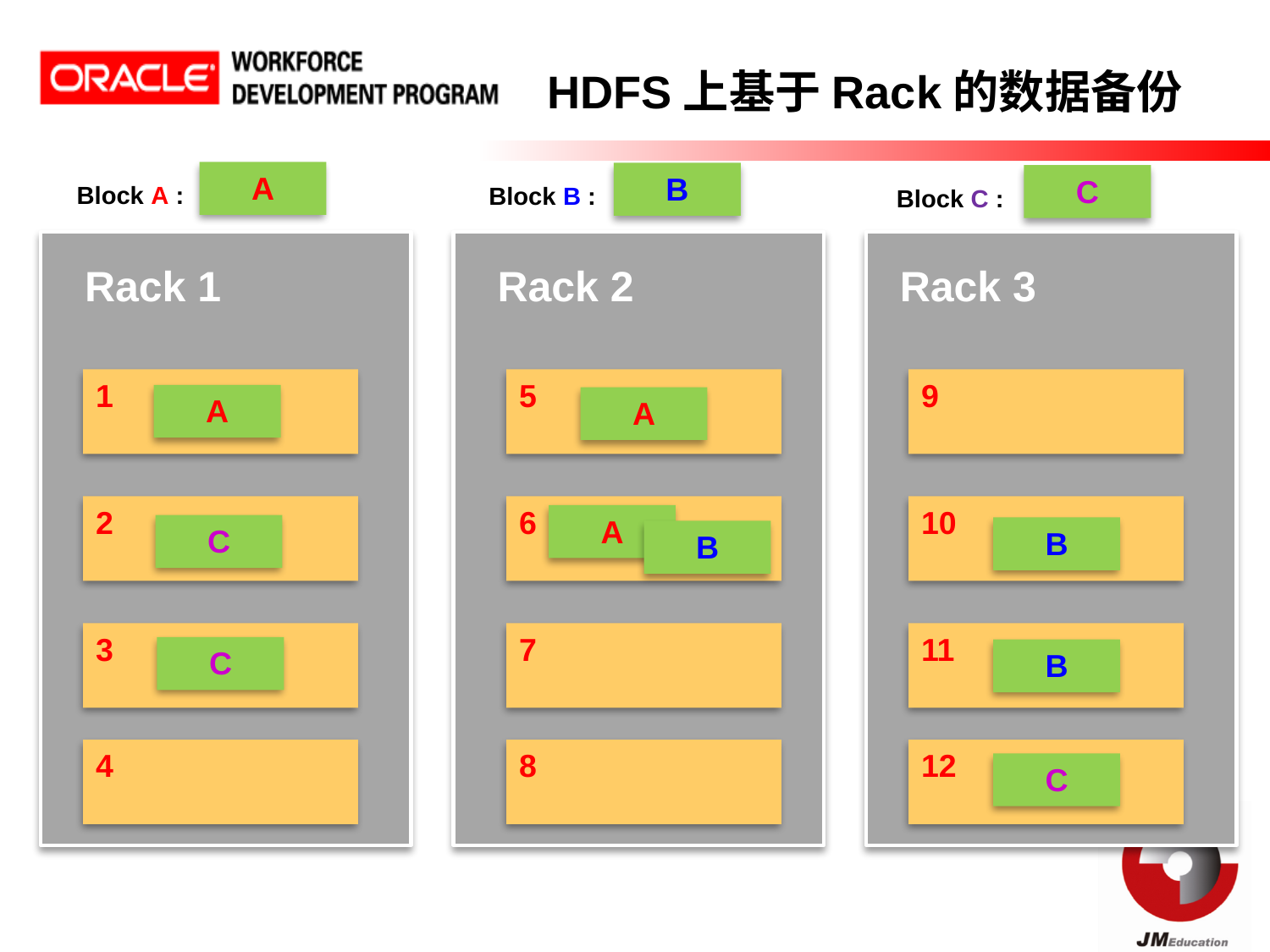

# HDFS上基于Rack的数据备份
Block A :
Block B :
A
Block C :
B
C

Rack 1
Rack 2
Rack 3
1
5
9
A
A
2
6
10
A
C
B
B
3
7
11
C
B
4
8
12
C